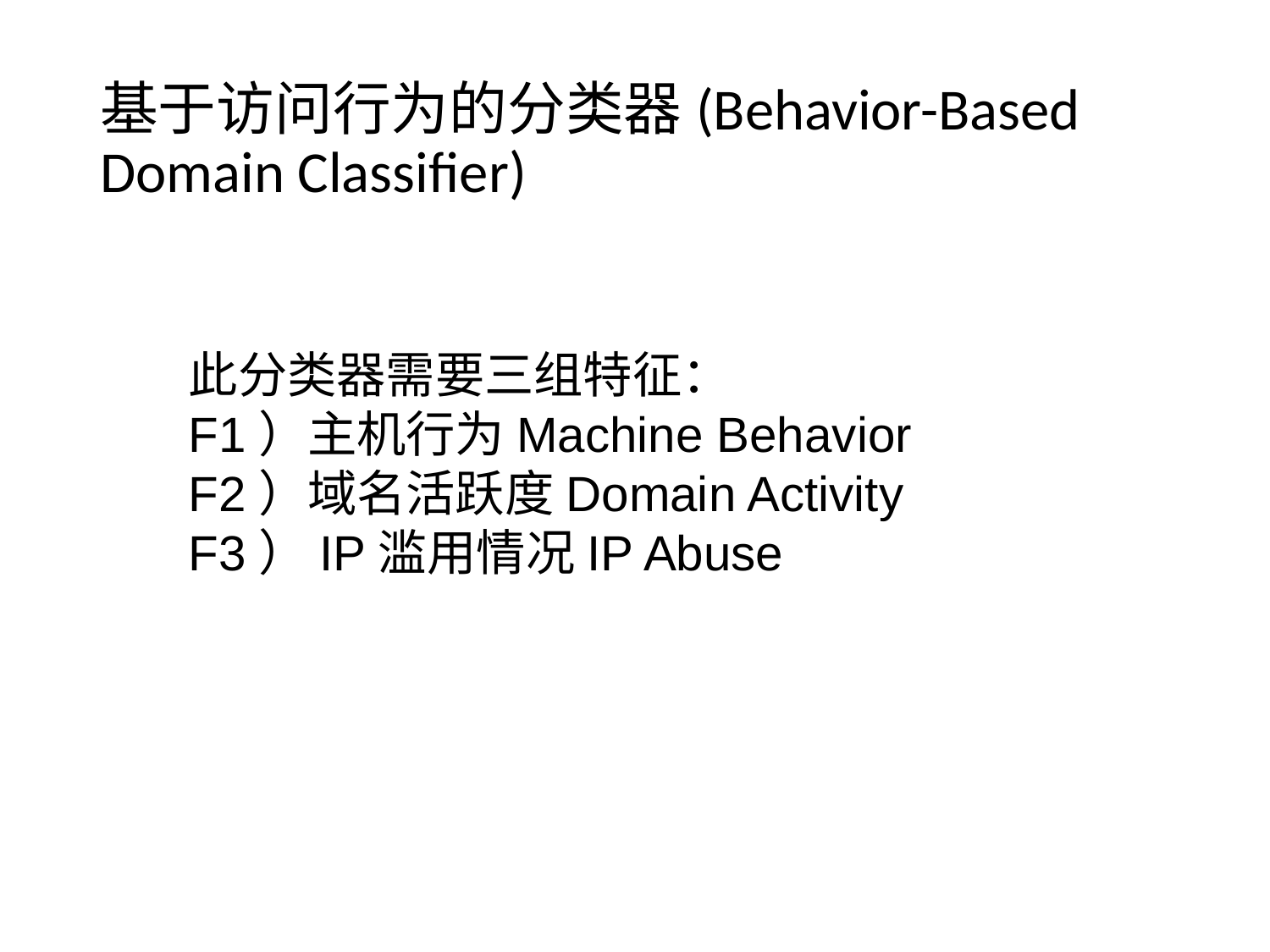

# 基于访问行为的分类器(Behavior-Based Domain Classifier)
此分类器需要三组特征：
F1）主机行为Machine Behavior
F2）域名活跃度Domain Activity
F3）IP滥用情况IP Abuse